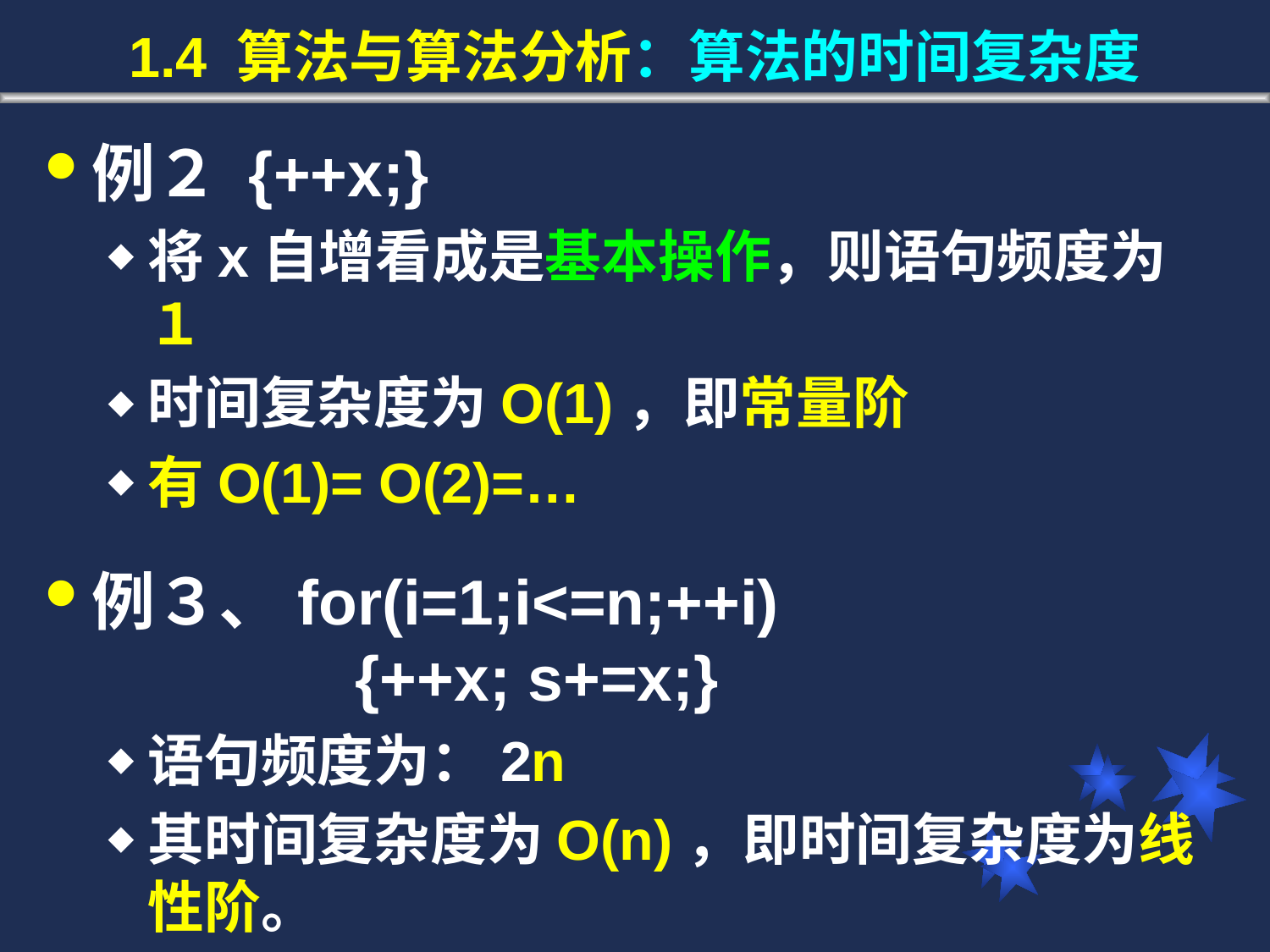

# 1.4 算法与算法分析：算法的时间复杂度
例２ {++x;}
将x自增看成是基本操作，则语句频度为１
时间复杂度为O(1)，即常量阶
有O(1)= O(2)=…

例３、for(i=1;i<=n;++i)
               {++x; s+=x;}
语句频度为：2n
其时间复杂度为O(n)，即时间复杂度为线性阶。